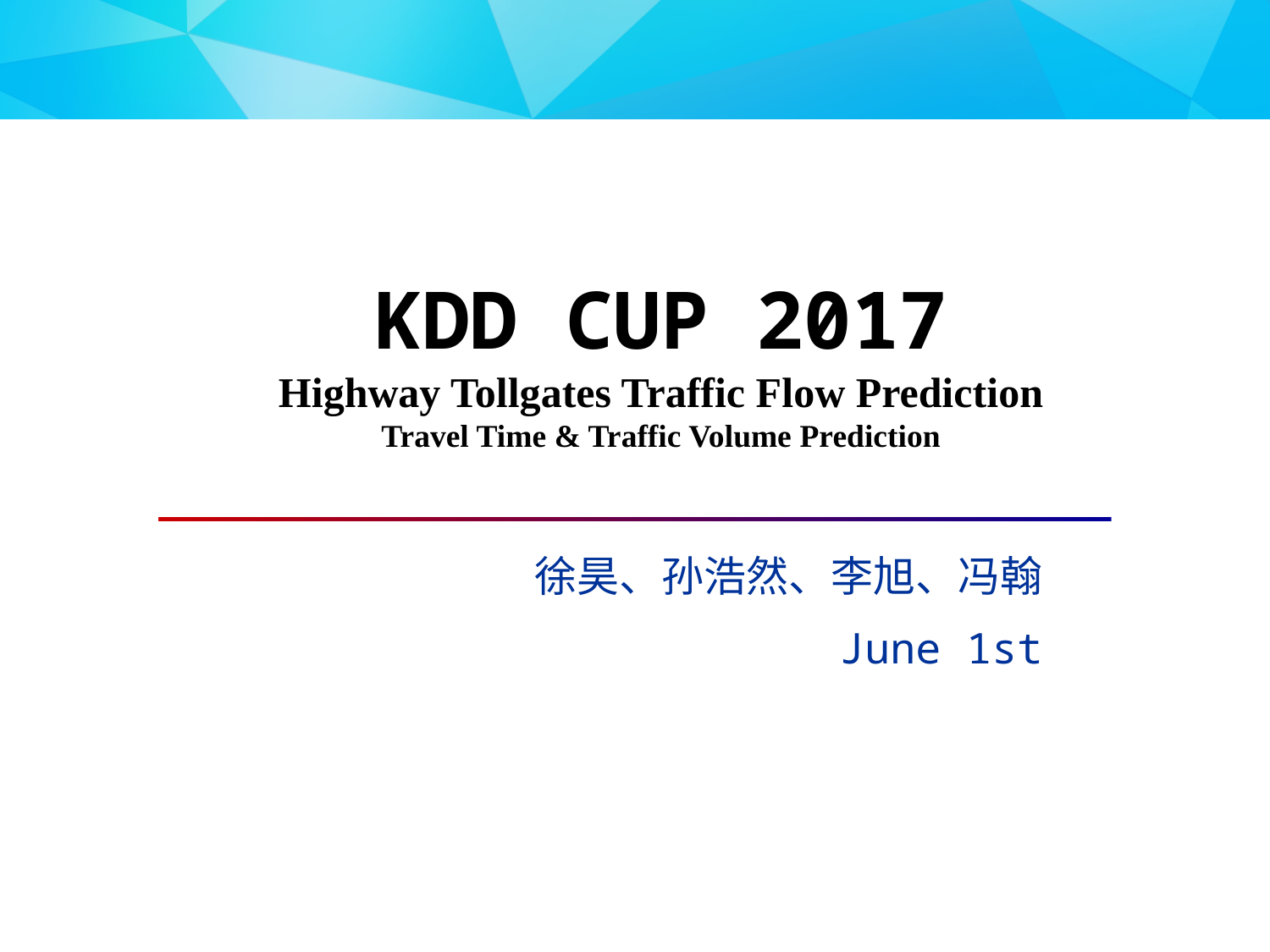

KDD CUP 2017
Highway Tollgates Traffic Flow Prediction
Travel Time & Traffic Volume Prediction

徐昊、孙浩然、李旭、冯翰
June 1st